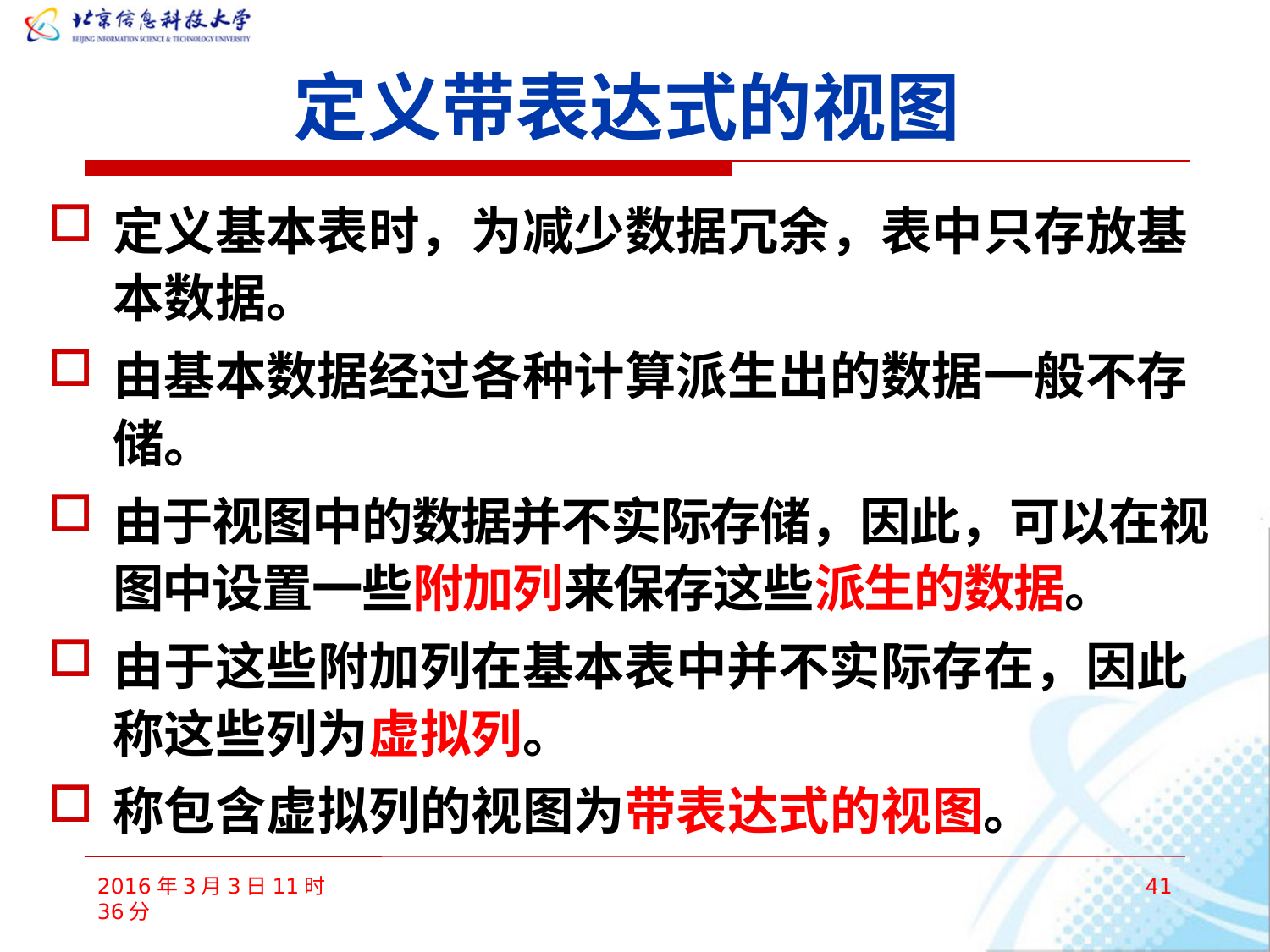

# 定义带表达式的视图
定义基本表时，为减少数据冗余，表中只存放基本数据。
由基本数据经过各种计算派生出的数据一般不存储。
由于视图中的数据并不实际存储，因此，可以在视图中设置一些附加列来保存这些派生的数据。
由于这些附加列在基本表中并不实际存在，因此称这些列为虚拟列。
称包含虚拟列的视图为带表达式的视图。
2016年3月3日11时36分
41